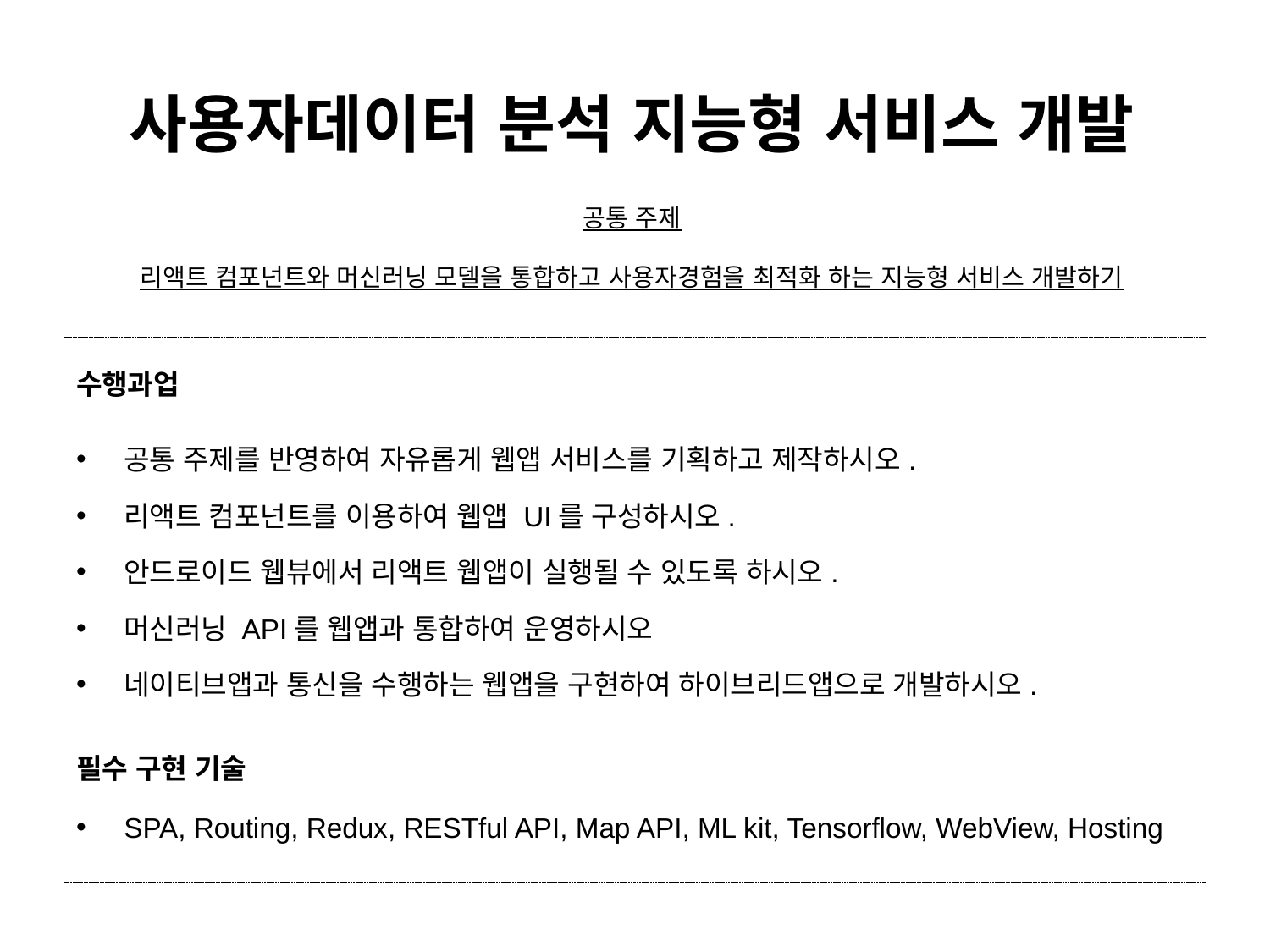

# 사용자데이터 분석 지능형 서비스 개발 공통 주제 리액트 컴포넌트와 머신러닝 모델을 통합하고 사용자경험을 최적화 하는 지능형 서비스 개발하기

수행과업

공통 주제를 반영하여 자유롭게 웹앱 서비스를 기획하고 제작하시오.
리액트 컴포넌트를 이용하여 웹앱 UI를 구성하시오.
안드로이드 웹뷰에서 리액트 웹앱이 실행될 수 있도록 하시오.
머신러닝 API를 웹앱과 통합하여 운영하시오
네이티브앱과 통신을 수행하는 웹앱을 구현하여 하이브리드앱으로 개발하시오.

필수 구현 기술

SPA, Routing, Redux, RESTful API, Map API, ML kit, Tensorflow, WebView, Hosting